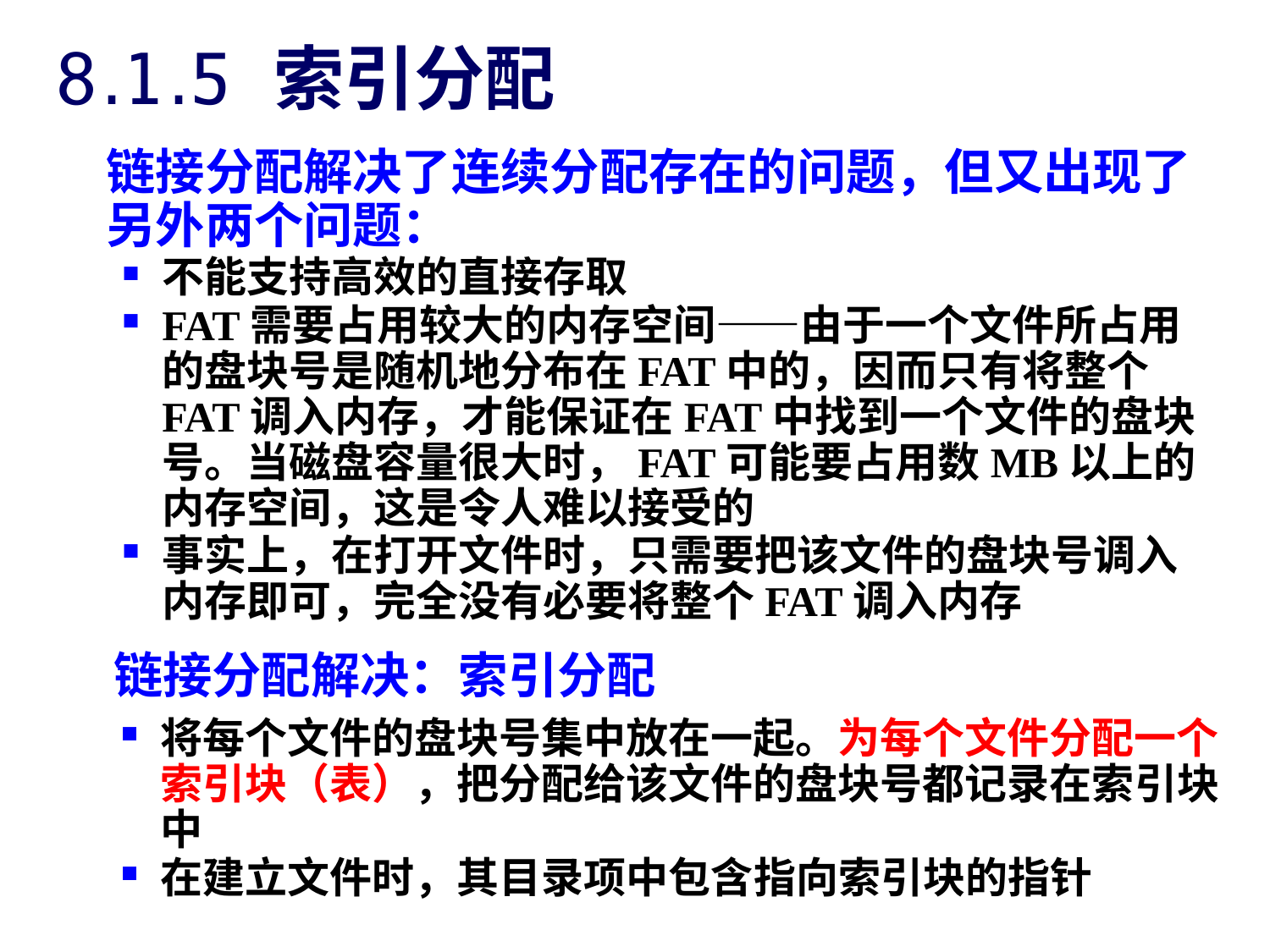

8.1.5 索引分配
	链接分配解决了连续分配存在的问题，但又出现了另外两个问题：
不能支持高效的直接存取
FAT需要占用较大的内存空间——由于一个文件所占用的盘块号是随机地分布在FAT中的，因而只有将整个FAT调入内存，才能保证在FAT中找到一个文件的盘块号。当磁盘容量很大时，FAT可能要占用数MB以上的内存空间，这是令人难以接受的
事实上，在打开文件时，只需要把该文件的盘块号调入内存即可，完全没有必要将整个FAT调入内存
链接分配解决：索引分配
将每个文件的盘块号集中放在一起。为每个文件分配一个索引块（表），把分配给该文件的盘块号都记录在索引块中
在建立文件时，其目录项中包含指向索引块的指针